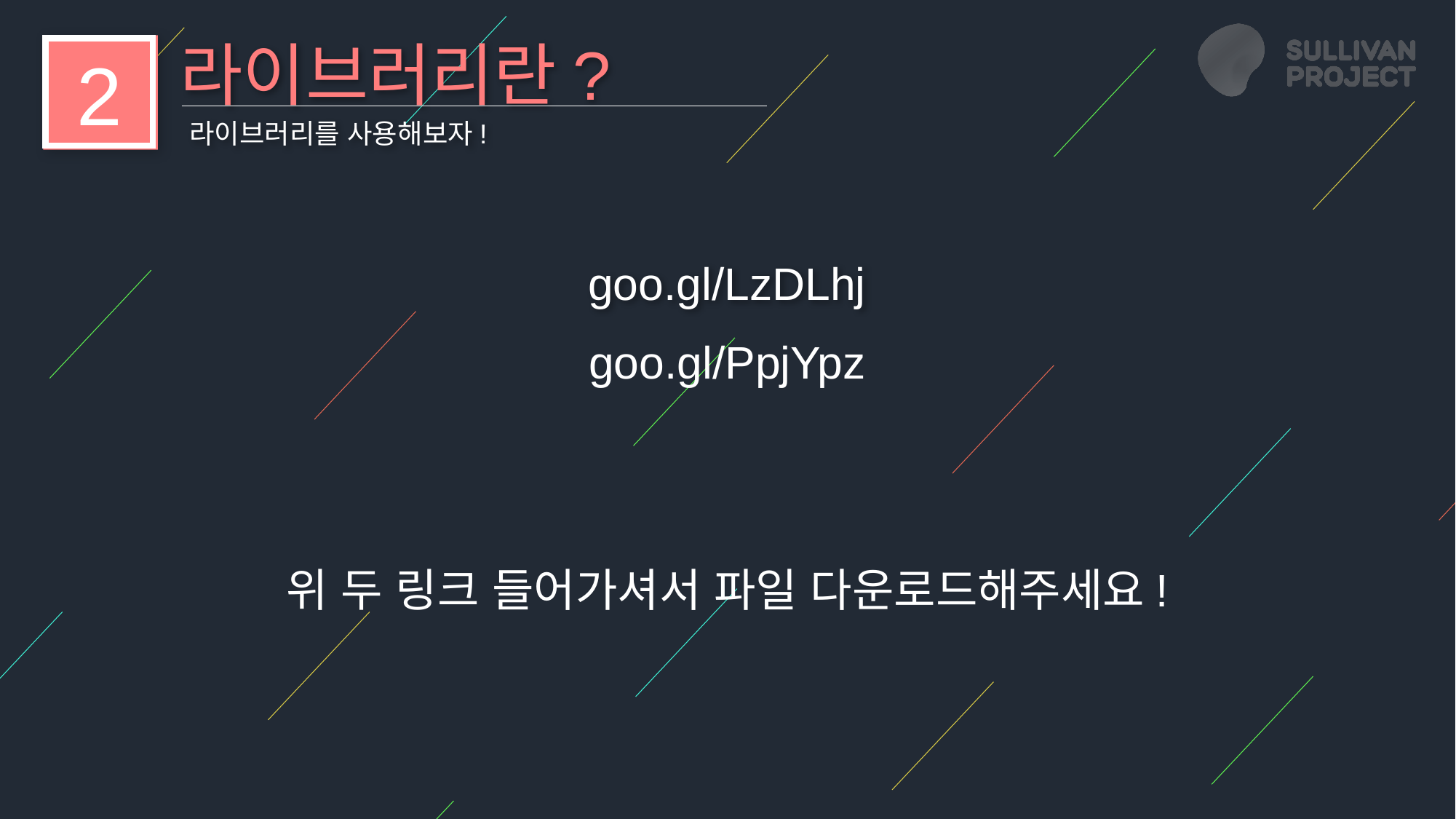

라이브러리란?

2
라이브러리를 사용해보자!
goo.gl/LzDLhj
goo.gl/PpjYpz
위 두 링크 들어가셔서 파일 다운로드해주세요!